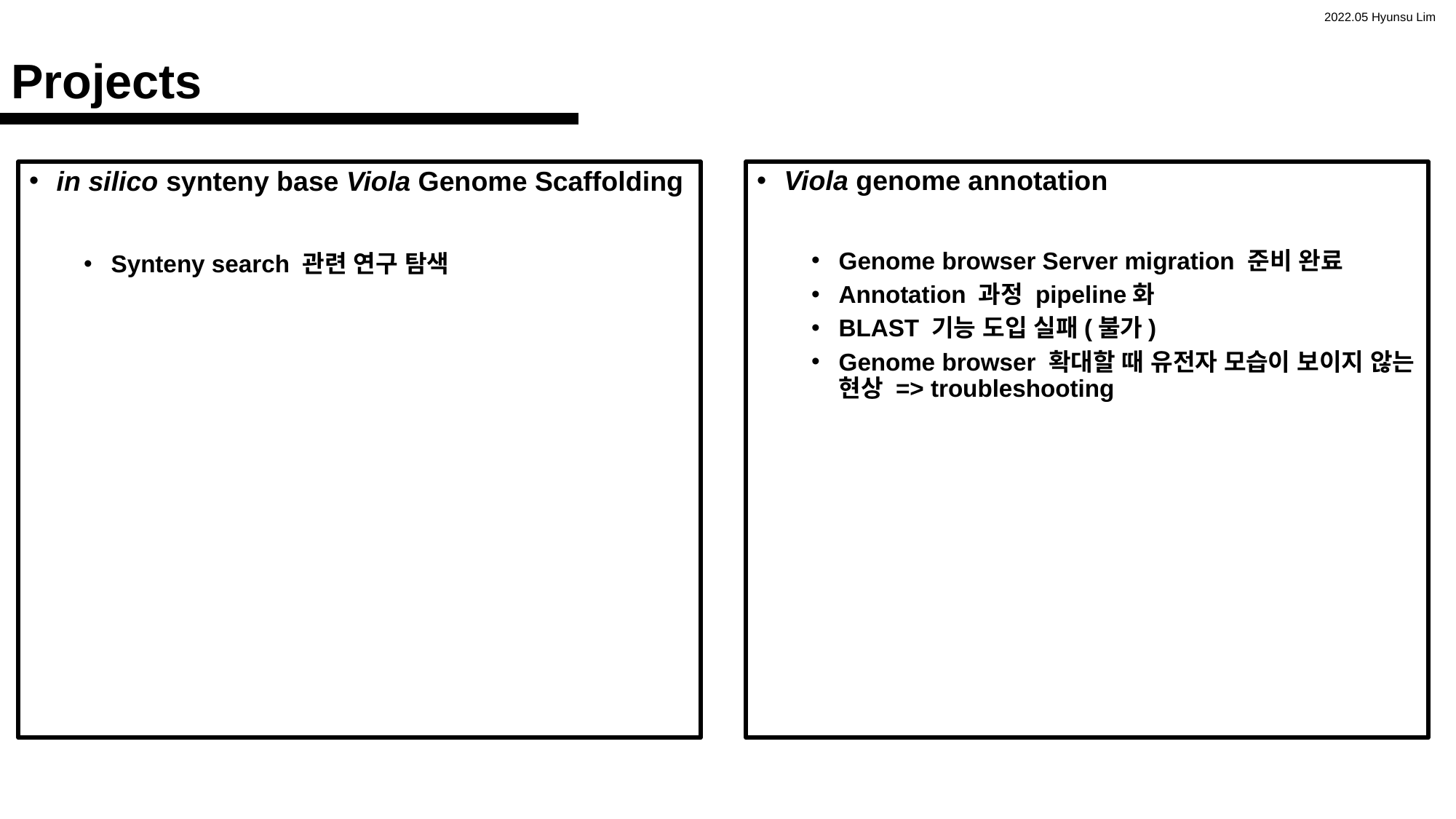

# Projects
in silico synteny base Viola Genome Scaffolding

Synteny search 관련 연구 탐색

Viola genome annotation

Genome browser Server migration 준비 완료
Annotation 과정 pipeline화
BLAST 기능 도입 실패(불가)
Genome browser 확대할 때 유전자 모습이 보이지 않는 현상 => troubleshooting